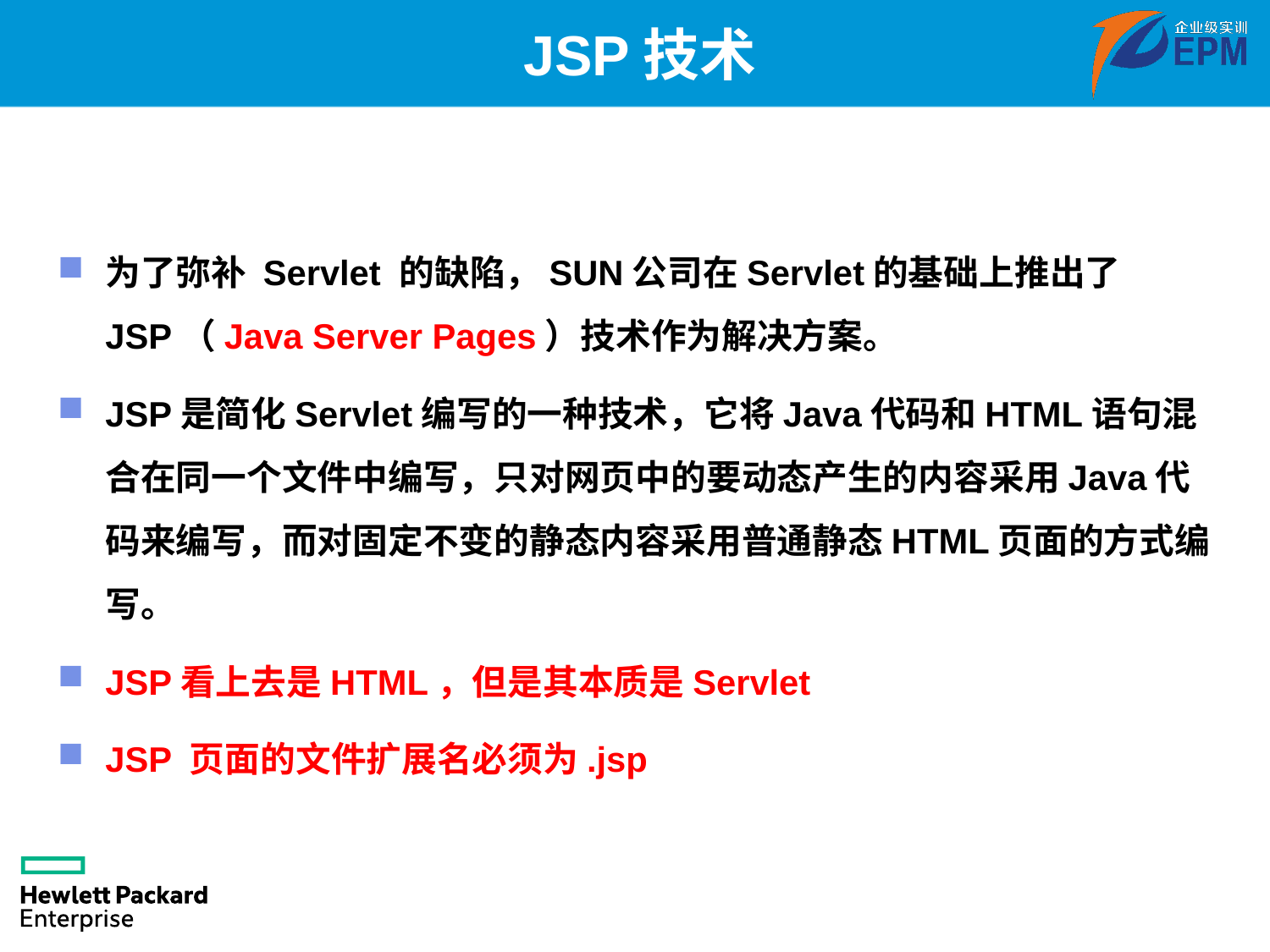

# JSP技术
为了弥补 Servlet 的缺陷，SUN公司在Servlet的基础上推出了JSP（Java Server Pages）技术作为解决方案。
JSP是简化Servlet编写的一种技术，它将Java代码和HTML语句混合在同一个文件中编写，只对网页中的要动态产生的内容采用Java代码来编写，而对固定不变的静态内容采用普通静态HTML页面的方式编写。
JSP看上去是HTML，但是其本质是Servlet
JSP 页面的文件扩展名必须为.jsp